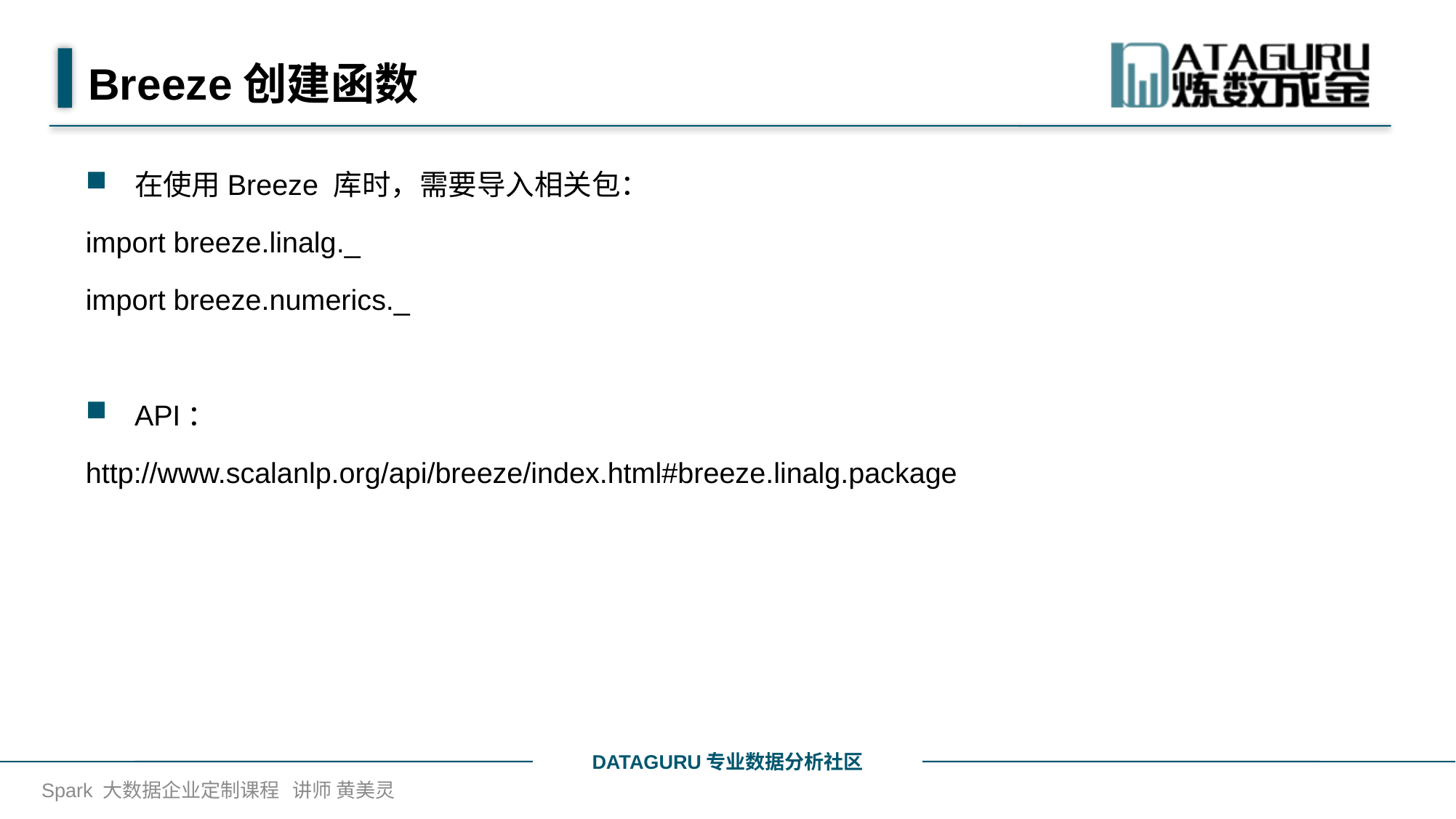

# Breeze创建函数
在使用Breeze 库时，需要导入相关包：
import breeze.linalg._
import breeze.numerics._

API：
http://www.scalanlp.org/api/breeze/index.html#breeze.linalg.package